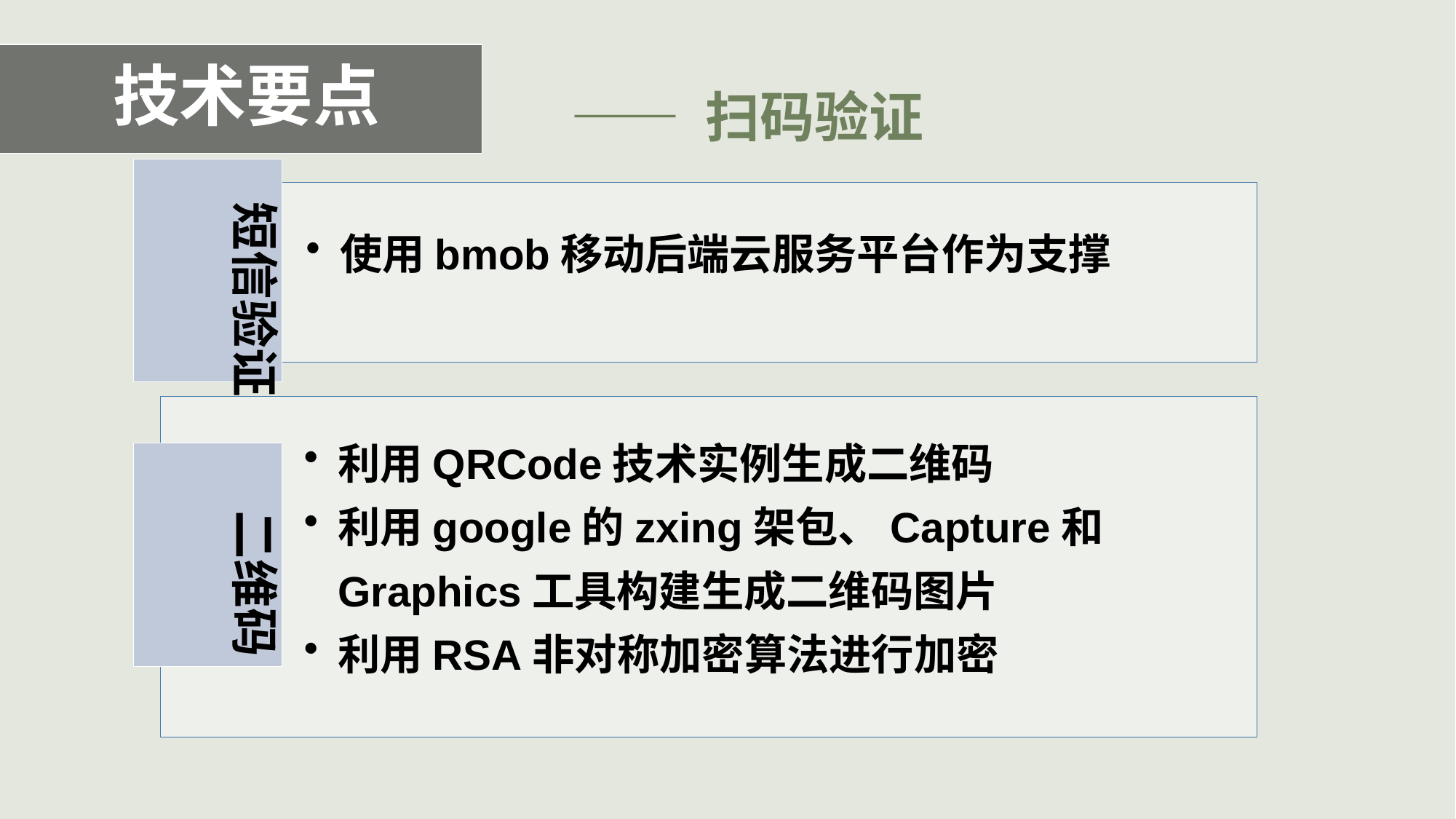

技术要点
—— 扫码验证

使用bmob移动后端云服务平台作为支撑

利用QRCode技术实例生成二维码
利用google的zxing架包、Capture和Graphics工具构建生成二维码图片
利用RSA非对称加密算法进行加密
短信验证
二维码